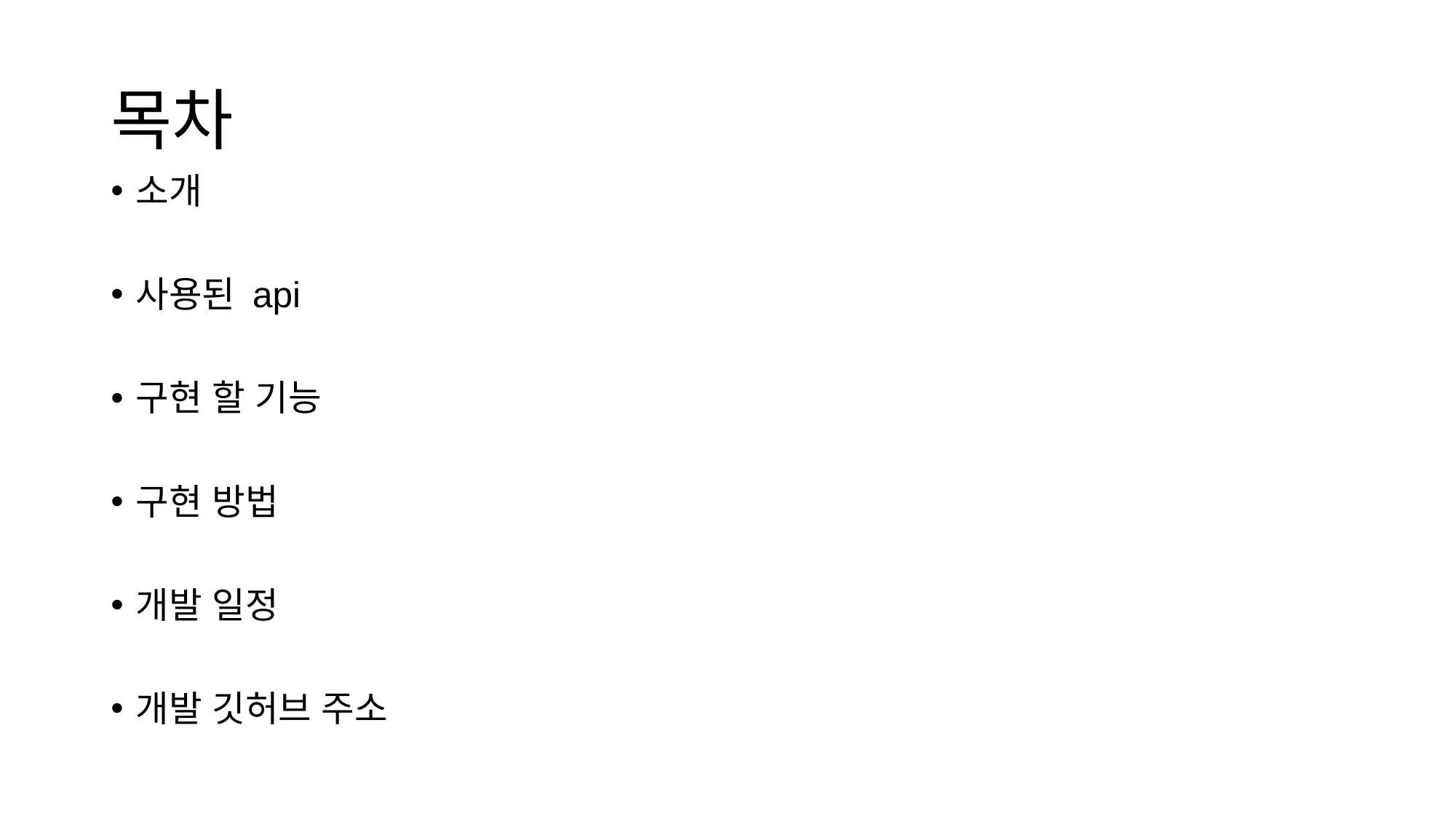

# 목차
소개

사용된 api

구현 할 기능

구현 방법

개발 일정

개발 깃허브 주소